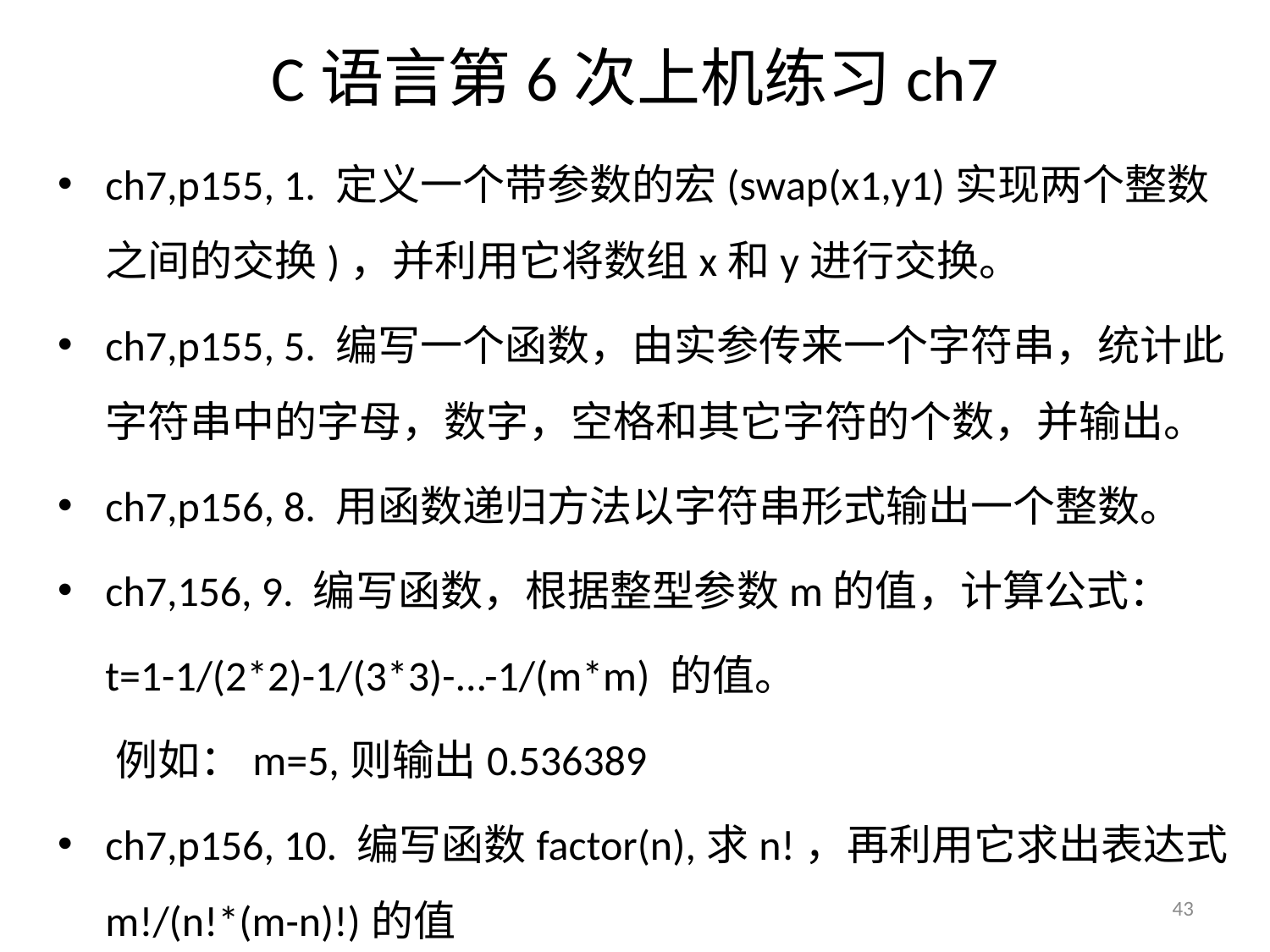

# C语言第6次上机练习ch7
ch7,p155, 1. 定义一个带参数的宏(swap(x1,y1)实现两个整数之间的交换)，并利用它将数组x和y进行交换。
ch7,p155, 5. 编写一个函数，由实参传来一个字符串，统计此字符串中的字母，数字，空格和其它字符的个数，并输出。
ch7,p156, 8. 用函数递归方法以字符串形式输出一个整数。
ch7,156, 9. 编写函数，根据整型参数m的值，计算公式：
     t=1-1/(2*2)-1/(3*3)-...-1/(m*m) 的值。
     例如：m=5,则输出0.536389
ch7,p156, 10. 编写函数factor(n),求n!，再利用它求出表达式m!/(n!*(m-n)!)的值

43